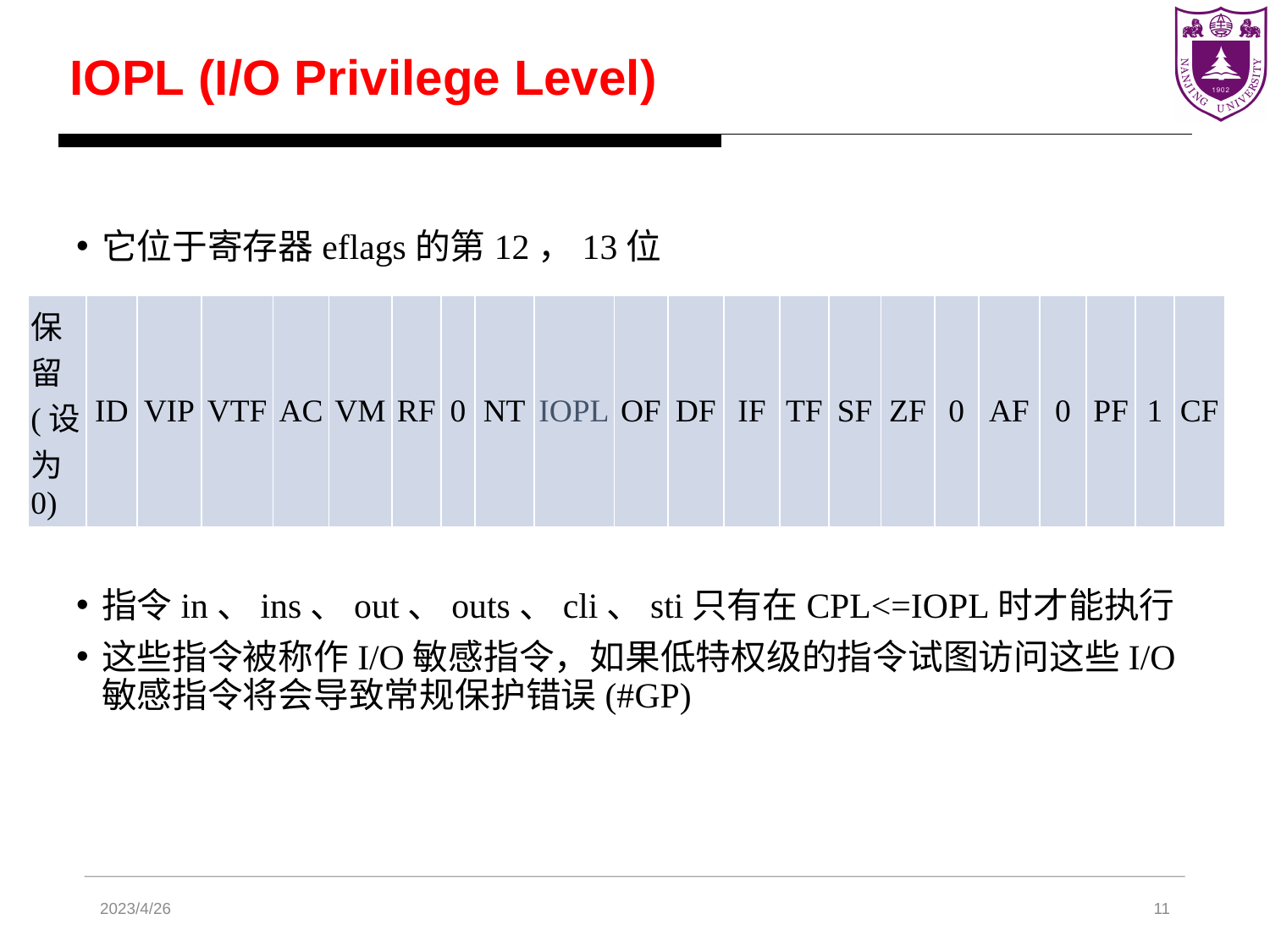

IOPL (I/O Privilege Level)
它位于寄存器eflags的第12，13位

指令in、ins、out、outs、cli、sti只有在CPL<=IOPL时才能执行
这些指令被称作I/O敏感指令，如果低特权级的指令试图访问这些I/O敏感指令将会导致常规保护错误(#GP)

| 保留(设为0) | ID | VIP | VTF | AC | VM | RF | 0 | NT | IOPL | OF | DF | IF | TF | SF | ZF | 0 | AF | 0 | PF | 1 | CF |
| --- | --- | --- | --- | --- | --- | --- | --- | --- | --- | --- | --- | --- | --- | --- | --- | --- | --- | --- | --- | --- | --- |
2023/4/26
11